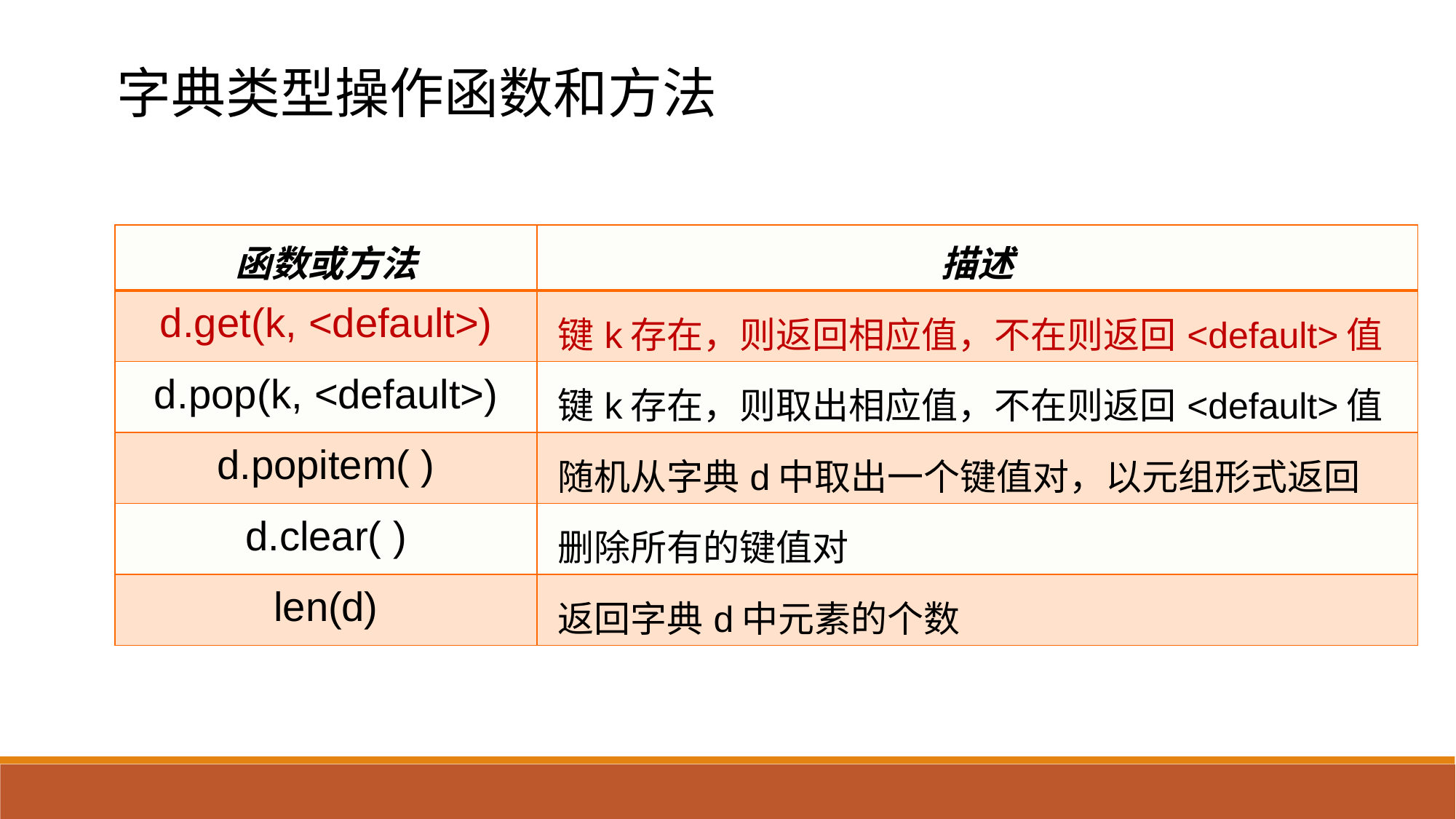

字典类型操作函数和方法
| 函数或方法 | 描述 |
| --- | --- |
| d.get(k, <default>) | 键k存在，则返回相应值，不在则返回<default>值 |
| d.pop(k, <default>) | 键k存在，则取出相应值，不在则返回<default>值 |
| d.popitem( ) | 随机从字典d中取出一个键值对，以元组形式返回 |
| d.clear( ) | 删除所有的键值对 |
| len(d) | 返回字典d中元素的个数 |